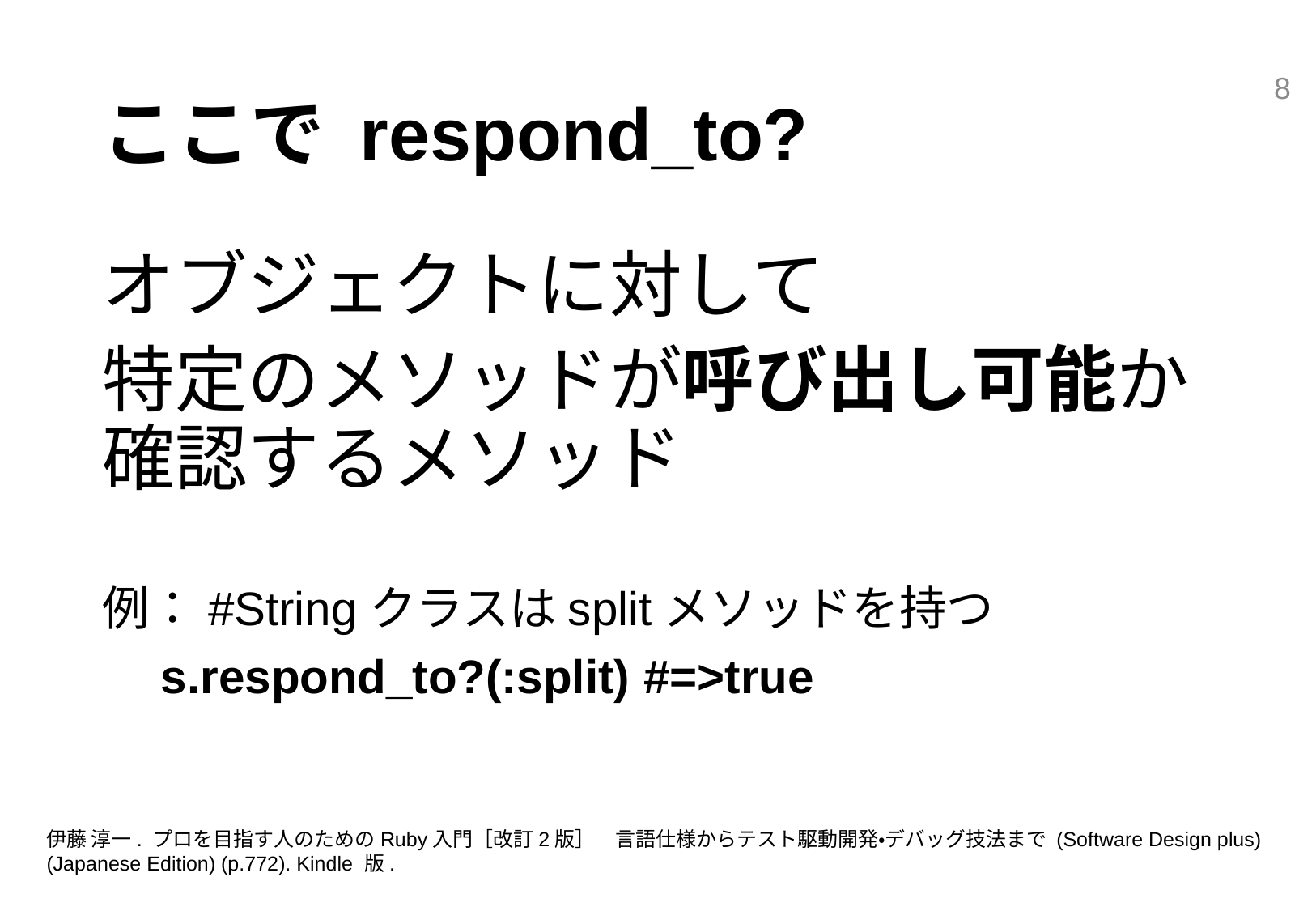

# ここで respond_to?
8
オブジェクトに対して
特定のメソッドが呼び出し可能か確認するメソッド

例：#Stringクラスはsplitメソッドを持つ
　s.respond_to?(:split) #=>true
伊藤 淳一. プロを目指す人のためのRuby入門［改訂2版］　言語仕様からテスト駆動開発・デバッグ技法まで (Software Design plus) (Japanese Edition) (p.772). Kindle 版.